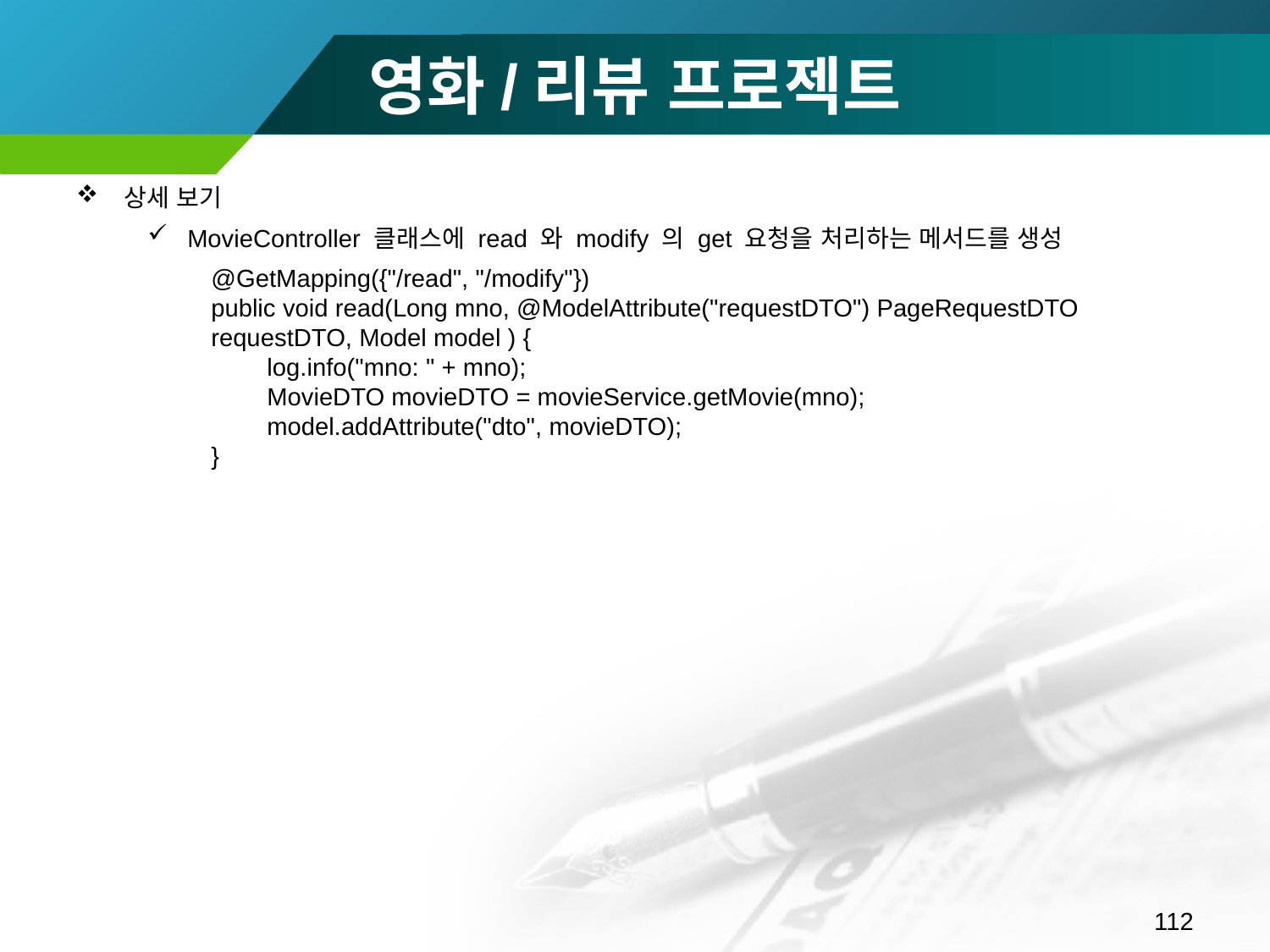

# 영화/리뷰 프로젝트
상세 보기
MovieController 클래스에 read 와 modify 의 get 요청을 처리하는 메서드를 생성
@GetMapping({"/read", "/modify"})
public void read(Long mno, @ModelAttribute("requestDTO") PageRequestDTO requestDTO, Model model ) {
        log.info("mno: " + mno);
        MovieDTO movieDTO = movieService.getMovie(mno);
        model.addAttribute("dto", movieDTO);
}
112